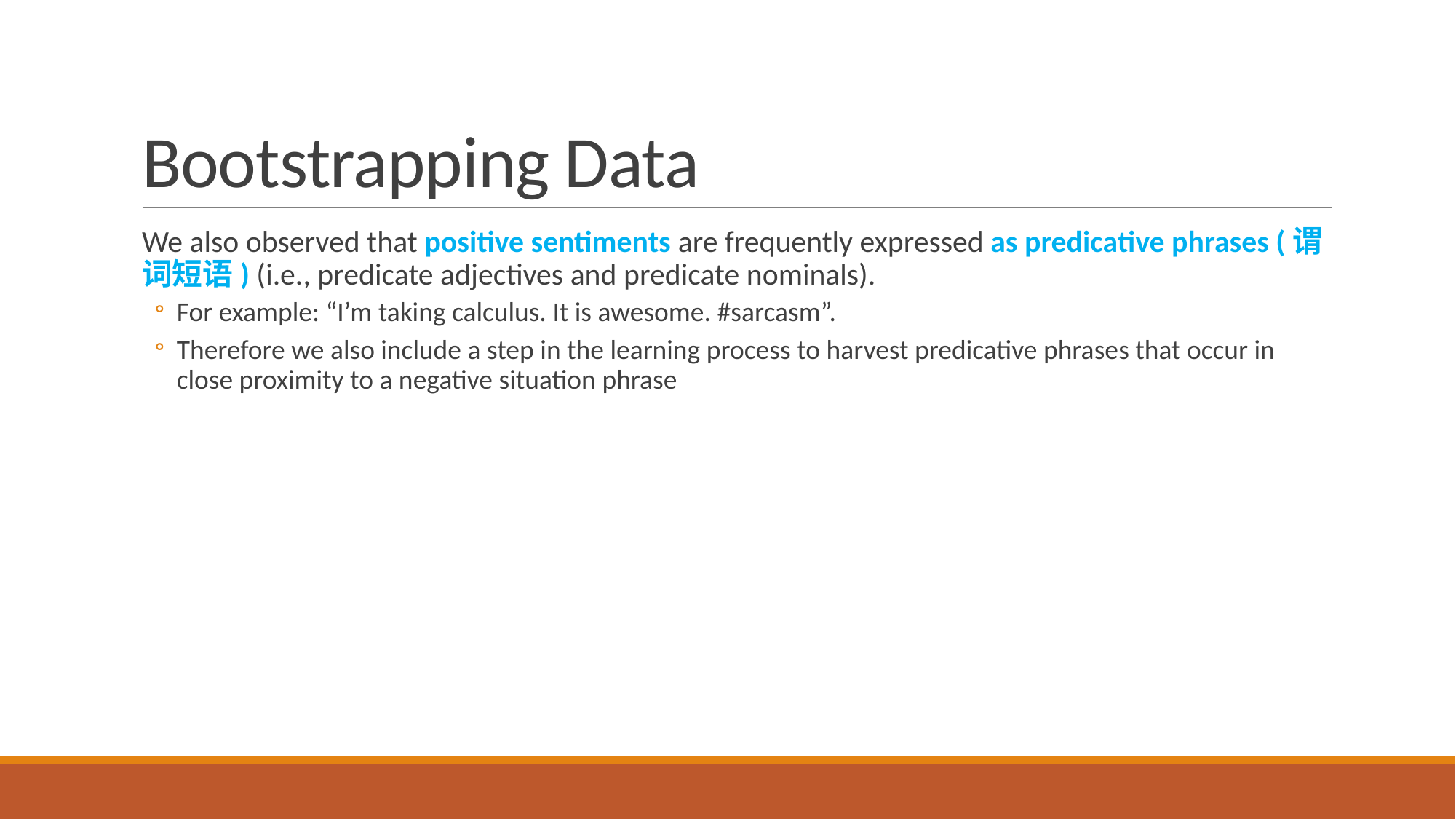

# Bootstrapping Data
We also observed that positive sentiments are frequently expressed as predicative phrases (谓词短语) (i.e., predicate adjectives and predicate nominals).
For example: “I’m taking calculus. It is awesome. #sarcasm”.
Therefore we also include a step in the learning process to harvest predicative phrases that occur in close proximity to a negative situation phrase